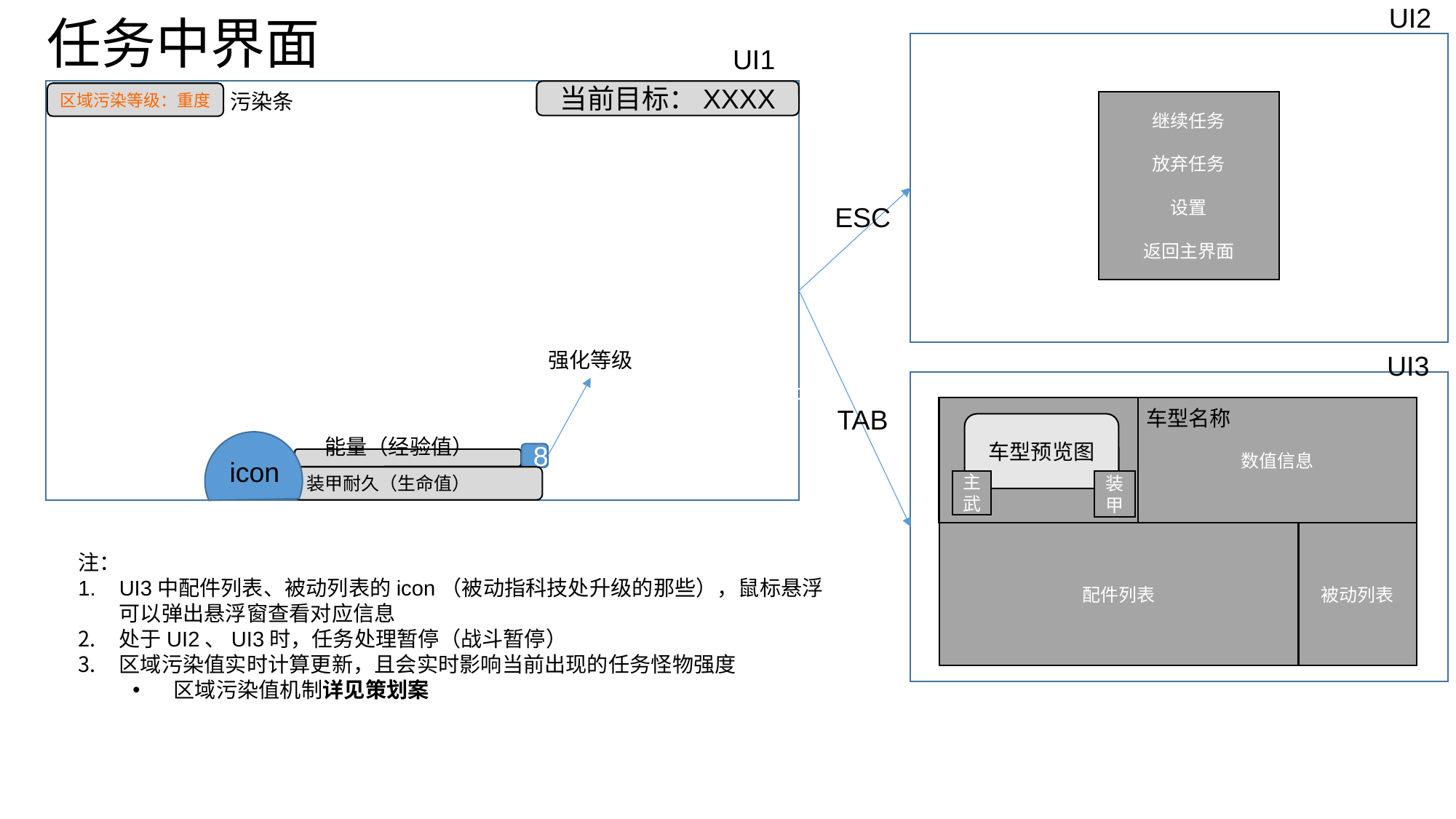

UI2
任务中界面
下一车型

UI1
当前目标：XXXX

污染条
区域污染等级：重度
继续任务

放弃任务

设置

返回主界面
ESC
上一车型
强化等级
UI3
下一车型

上一车型
TAB
数值信息

车型名称
车型预览图
能量（经验值）

8

icon
装甲耐久（生命值）
主武
装甲
配件列表
被动列表
注：
UI3中配件列表、被动列表的icon（被动指科技处升级的那些），鼠标悬浮
可以弹出悬浮窗查看对应信息
处于UI2、UI3时，任务处理暂停（战斗暂停）
区域污染值实时计算更新，且会实时影响当前出现的任务怪物强度
区域污染值机制详见策划案